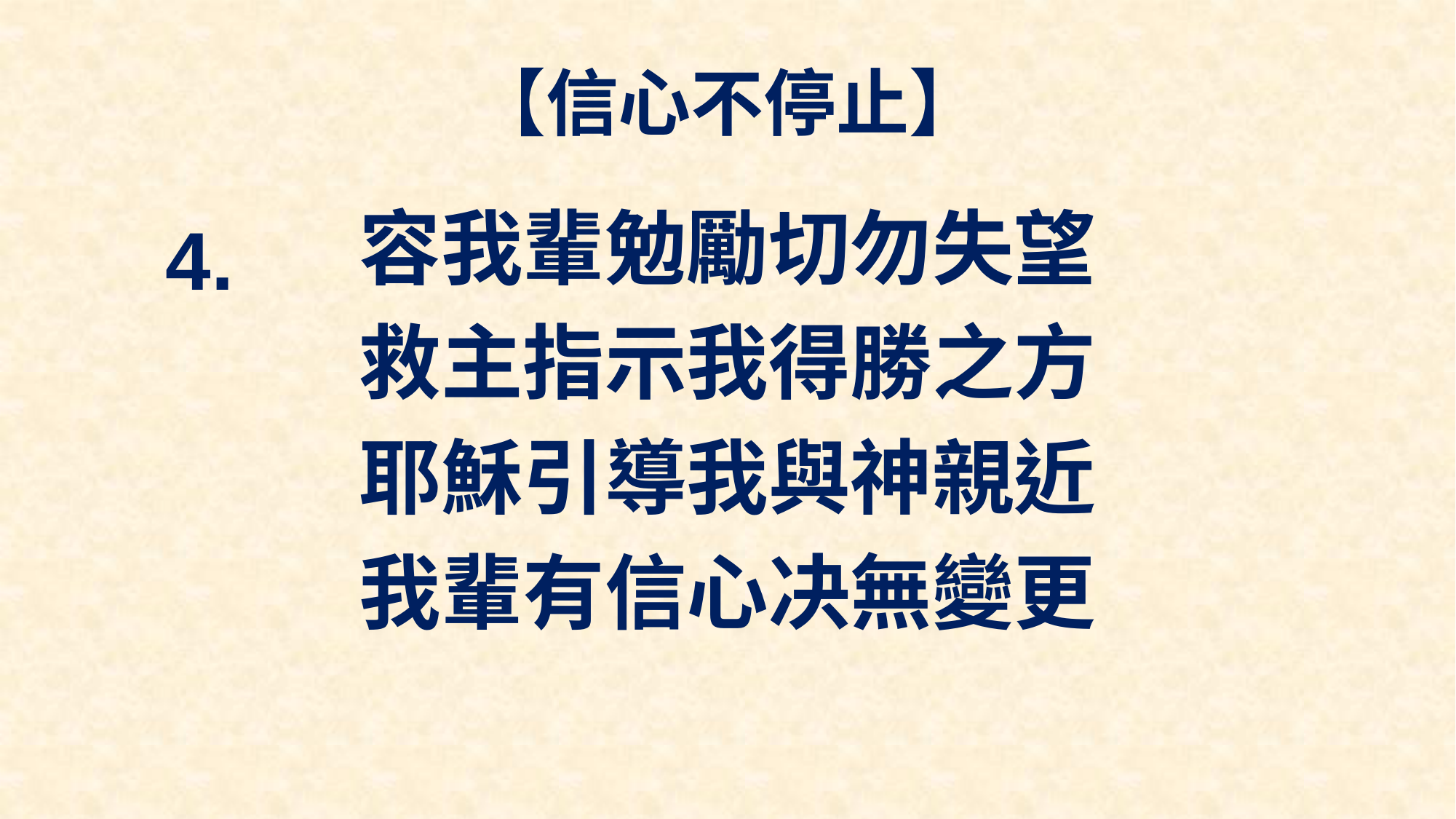

# 【信心不停止】
容我輩勉勵切勿失望
救主指示我得勝之方
耶穌引導我與神親近
我輩有信心决無變更
4.